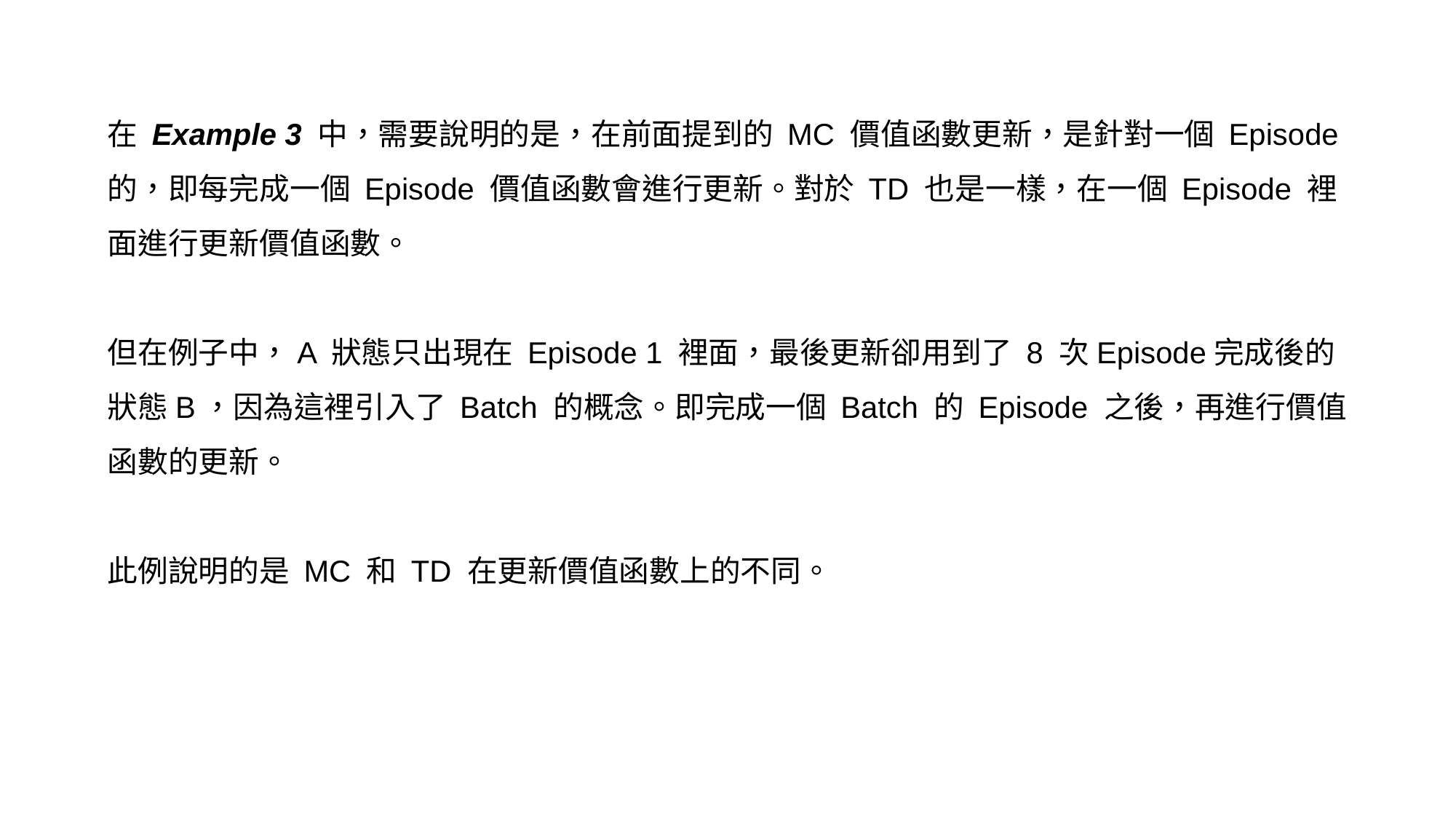

在 Example 3 中，需要說明的是，在前面提到的 MC 價值函數更新，是針對一個 Episode的，即每完成一個 Episode 價值函數會進行更新。對於 TD 也是一樣，在一個 Episode 裡面進行更新價值函數。

但在例子中，A 狀態只出現在 Episode 1 裡面，最後更新卻用到了 8 次Episode完成後的狀態B，因為這裡引入了 Batch 的概念。即完成一個 Batch 的 Episode 之後，再進行價值函數的更新。

此例說明的是 MC 和 TD 在更新價值函數上的不同。